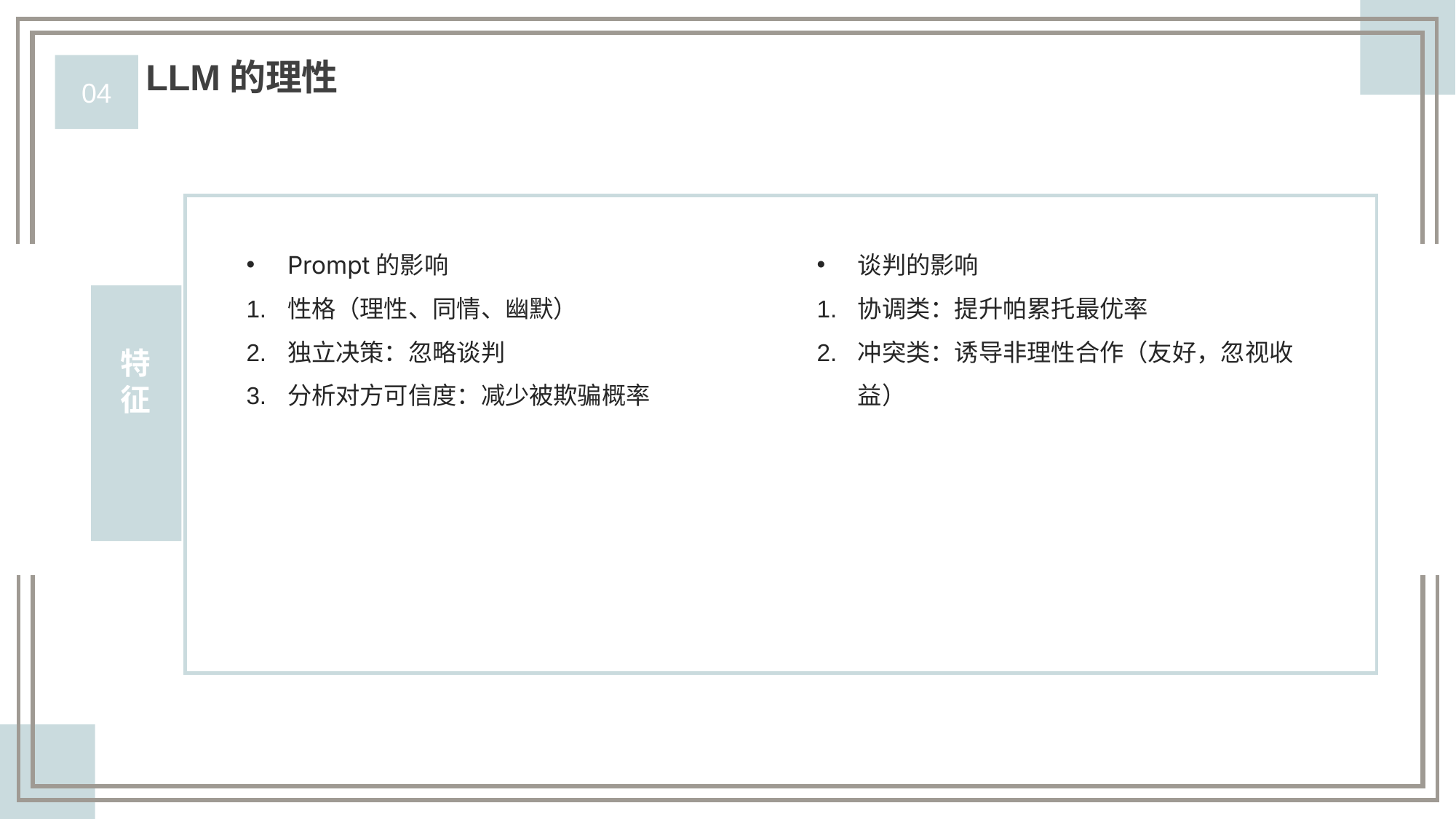

LLM的理性
04

Prompt的影响
性格（理性、同情、幽默）
独立决策：忽略谈判
分析对方可信度：减少被欺骗概率
谈判的影响
协调类：提升帕累托最优率
冲突类：诱导非理性合作（友好，忽视收益）

特征